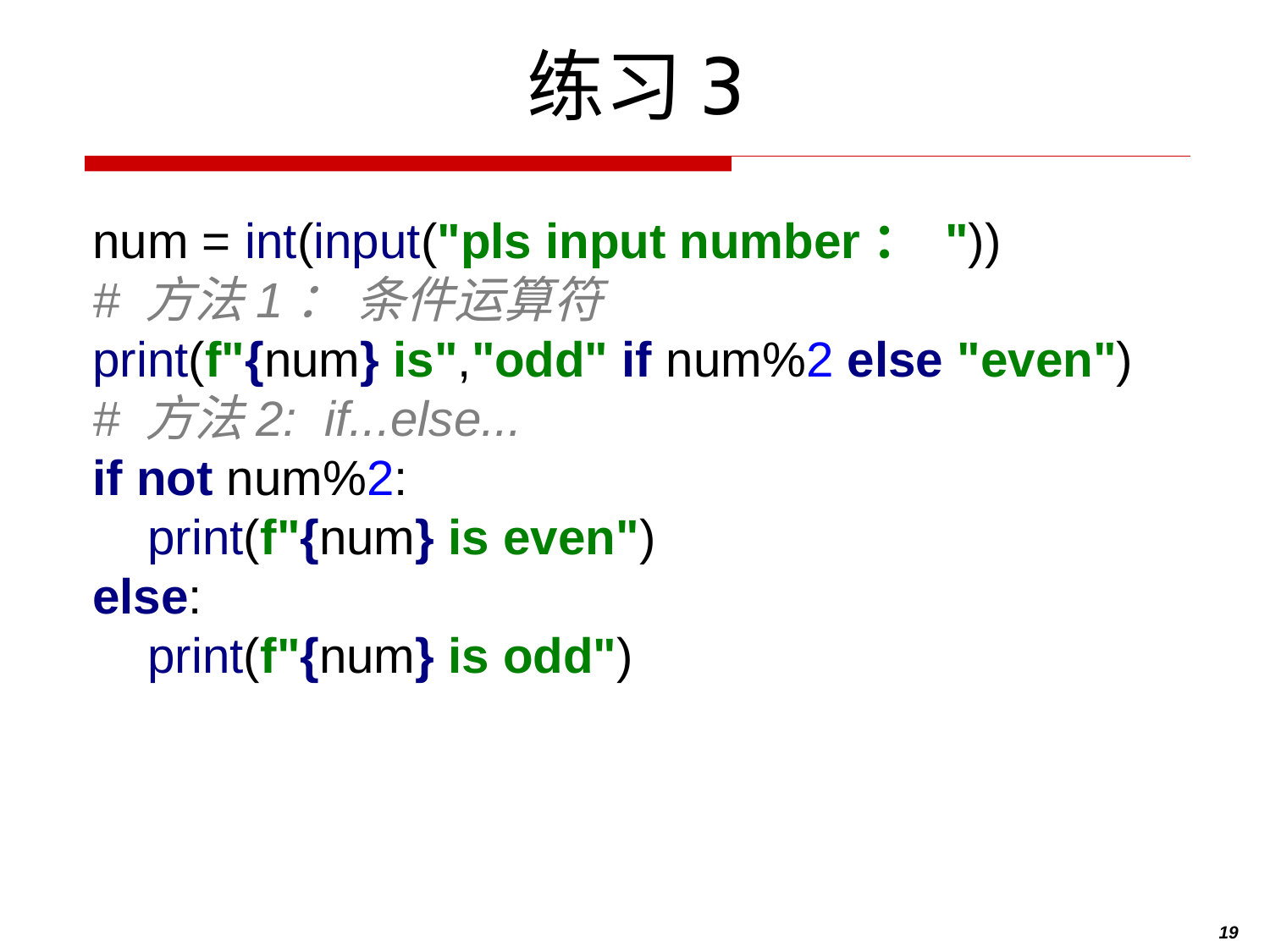

# 练习3
num = int(input("pls input number： "))
# 方法1： 条件运算符
print(f"{num} is","odd" if num%2 else "even")
# 方法2:  if...else...
if not num%2:
    print(f"{num} is even")
else:
    print(f"{num} is odd")
19